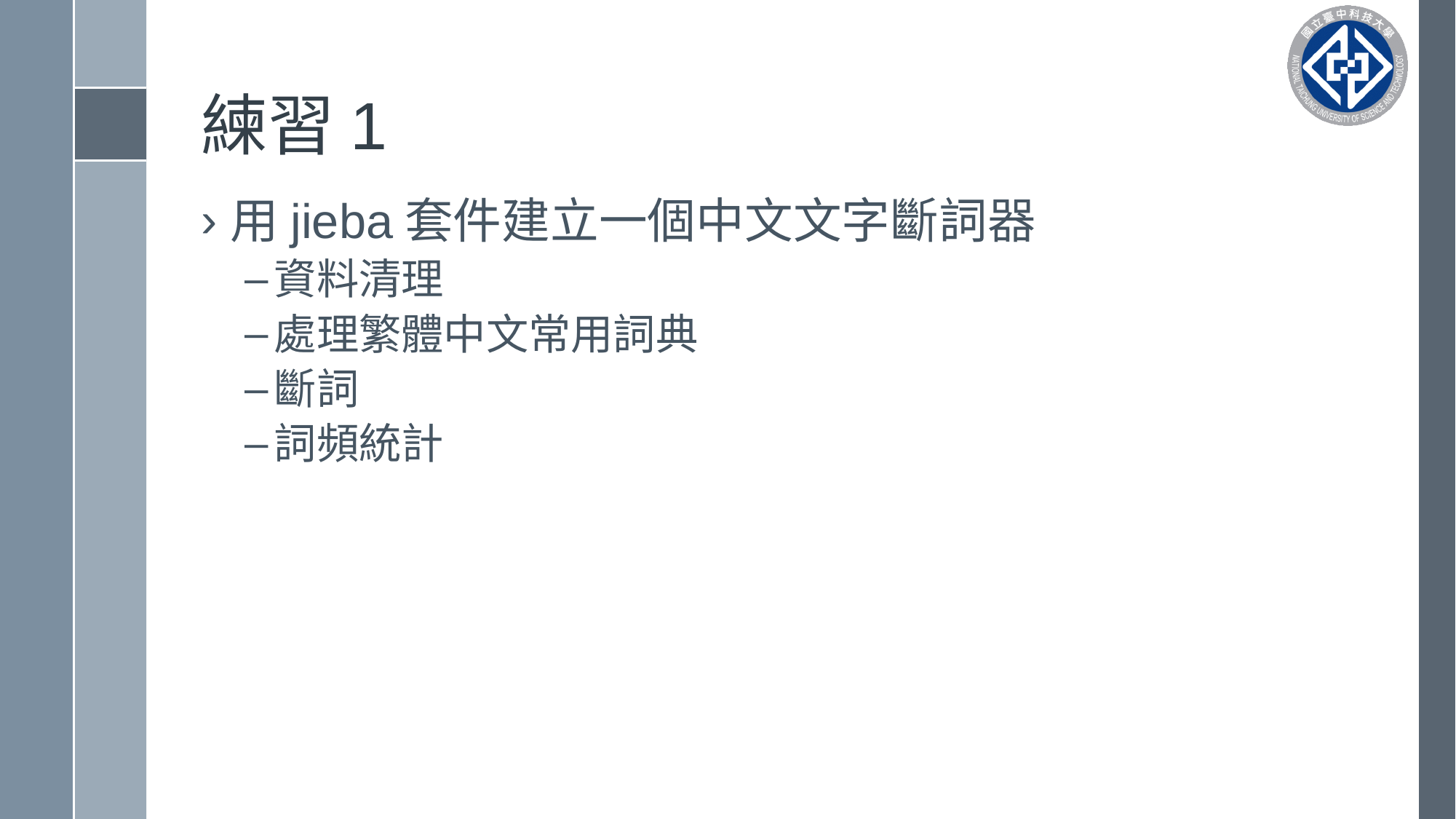

# 練習1
用jieba套件建立一個中文文字斷詞器
資料清理
處理繁體中文常用詞典
斷詞
詞頻統計